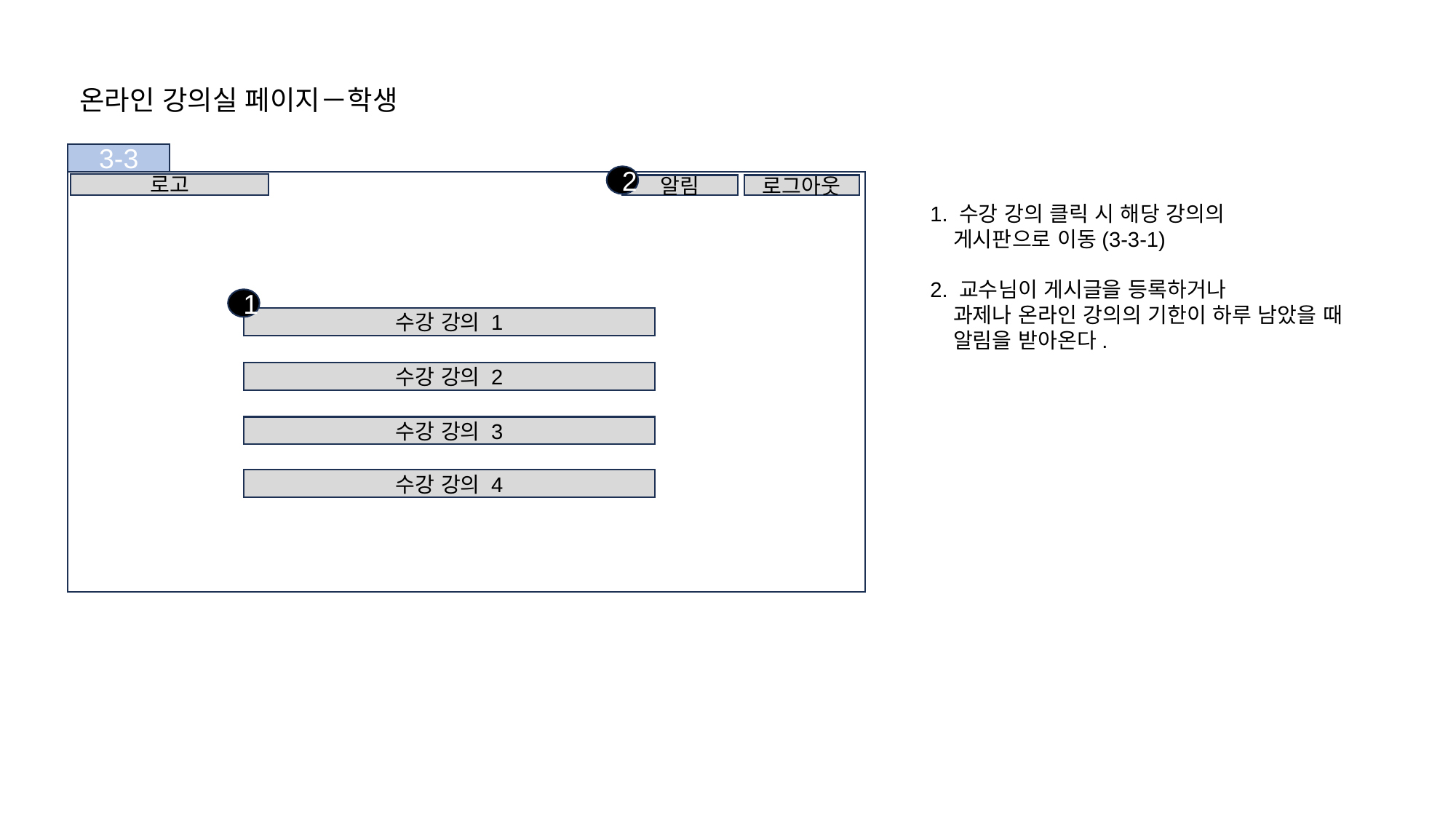

온라인 강의실 페이지－학생
3-3
2

로고
알림
로그아웃
1. 수강 강의 클릭 시 해당 강의의
   게시판으로 이동(3-3-1)

2. 교수님이 게시글을 등록하거나
   과제나 온라인 강의의 기한이 하루 남았을 때
   알림을 받아온다.
1
수강 강의 1
수강 강의 2
수강 강의 3
수강 강의 4